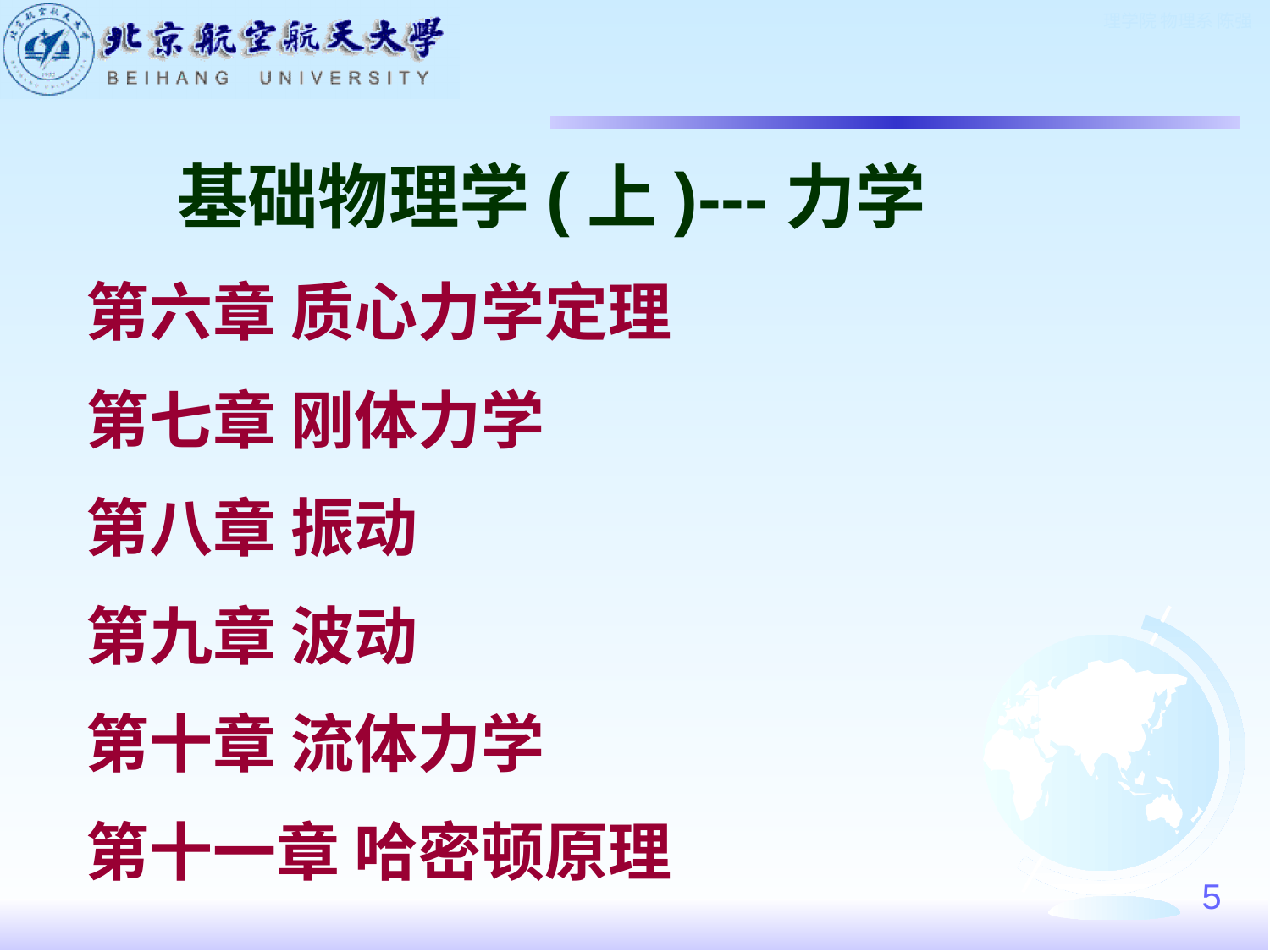

基础物理学(上)---力学
第六章 质心力学定理
第七章 刚体力学
第八章 振动
第九章 波动
第十章 流体力学
第十一章 哈密顿原理
5